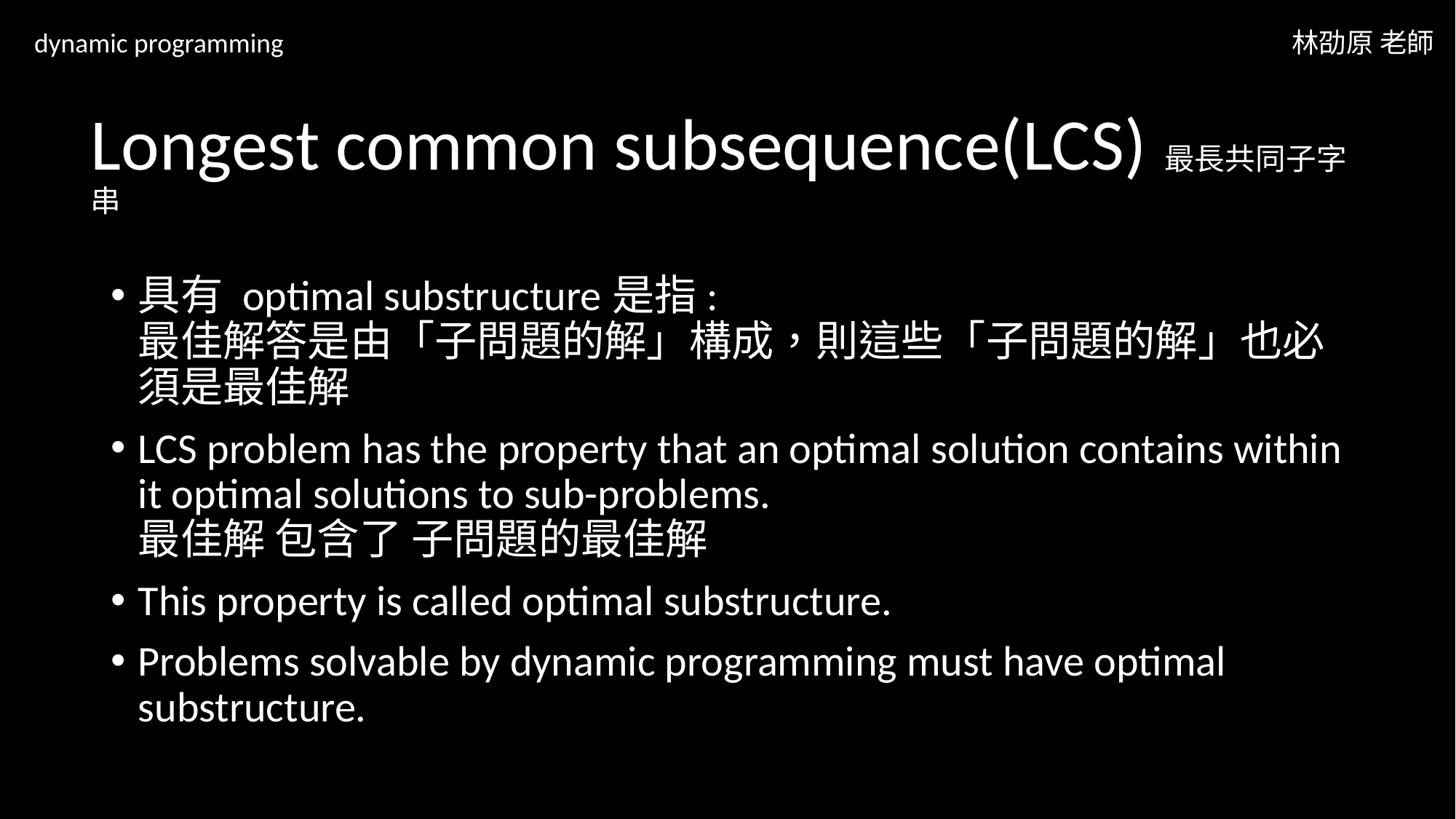

dynamic programming
林劭原 老師
# Longest common subsequence(LCS)最長共同子字串
具有 optimal substructure是指:
最佳解答是由「子問題的解」構成，則這些「子問題的解」也必須是最佳解
LCS problem has the property that an optimal solution contains within it optimal solutions to sub-problems.
最佳解 包含了 子問題的最佳解
This property is called optimal substructure.
Problems solvable by dynamic programming must have optimal substructure.